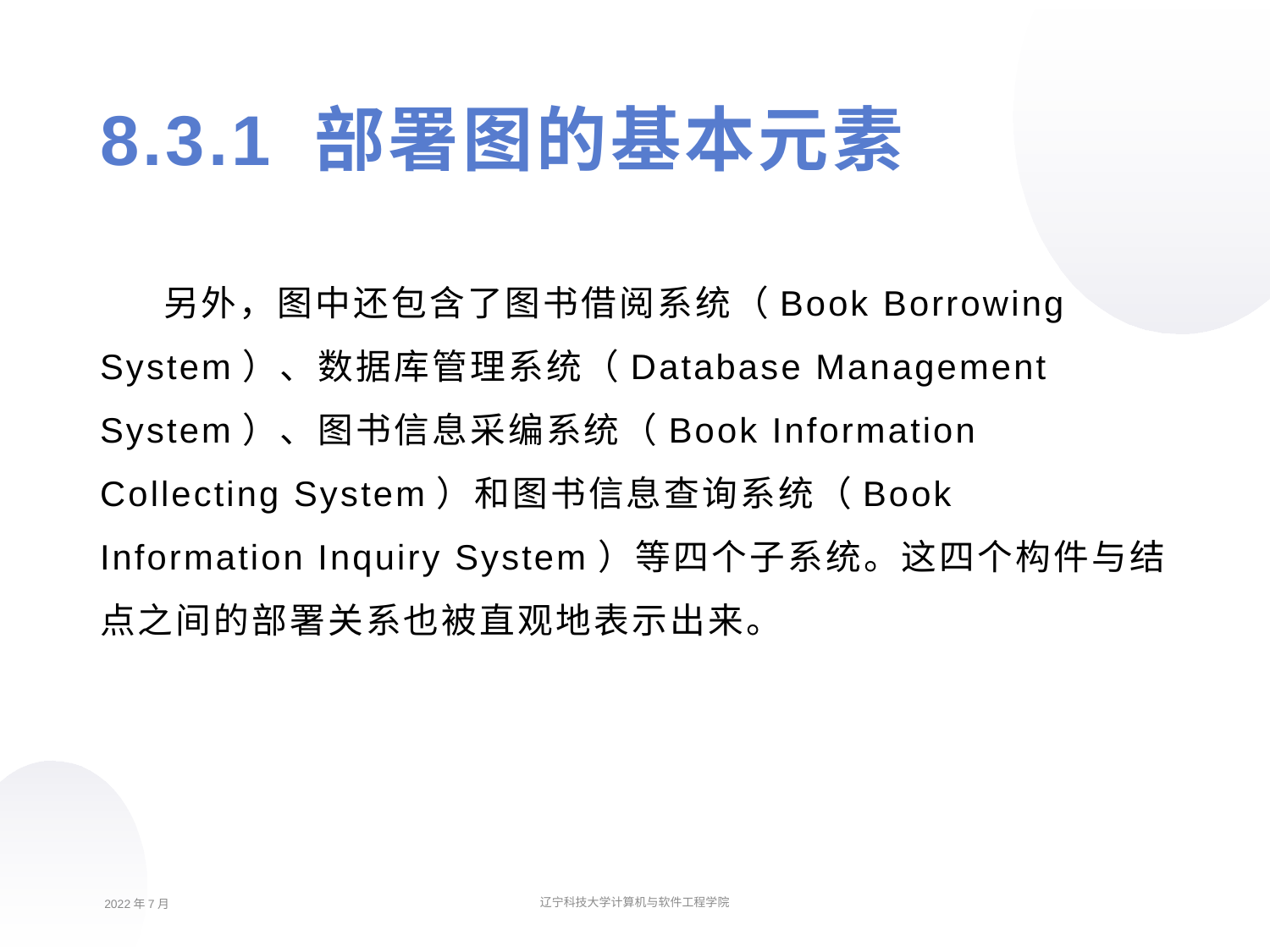

8.3.1 部署图的基本元素
另外，图中还包含了图书借阅系统（Book Borrowing System）、数据库管理系统（Database Management System）、图书信息采编系统（Book Information Collecting System）和图书信息查询系统（Book Information Inquiry System）等四个子系统。这四个构件与结点之间的部署关系也被直观地表示出来。

2022年7月
辽宁科技大学计算机与软件工程学院
74